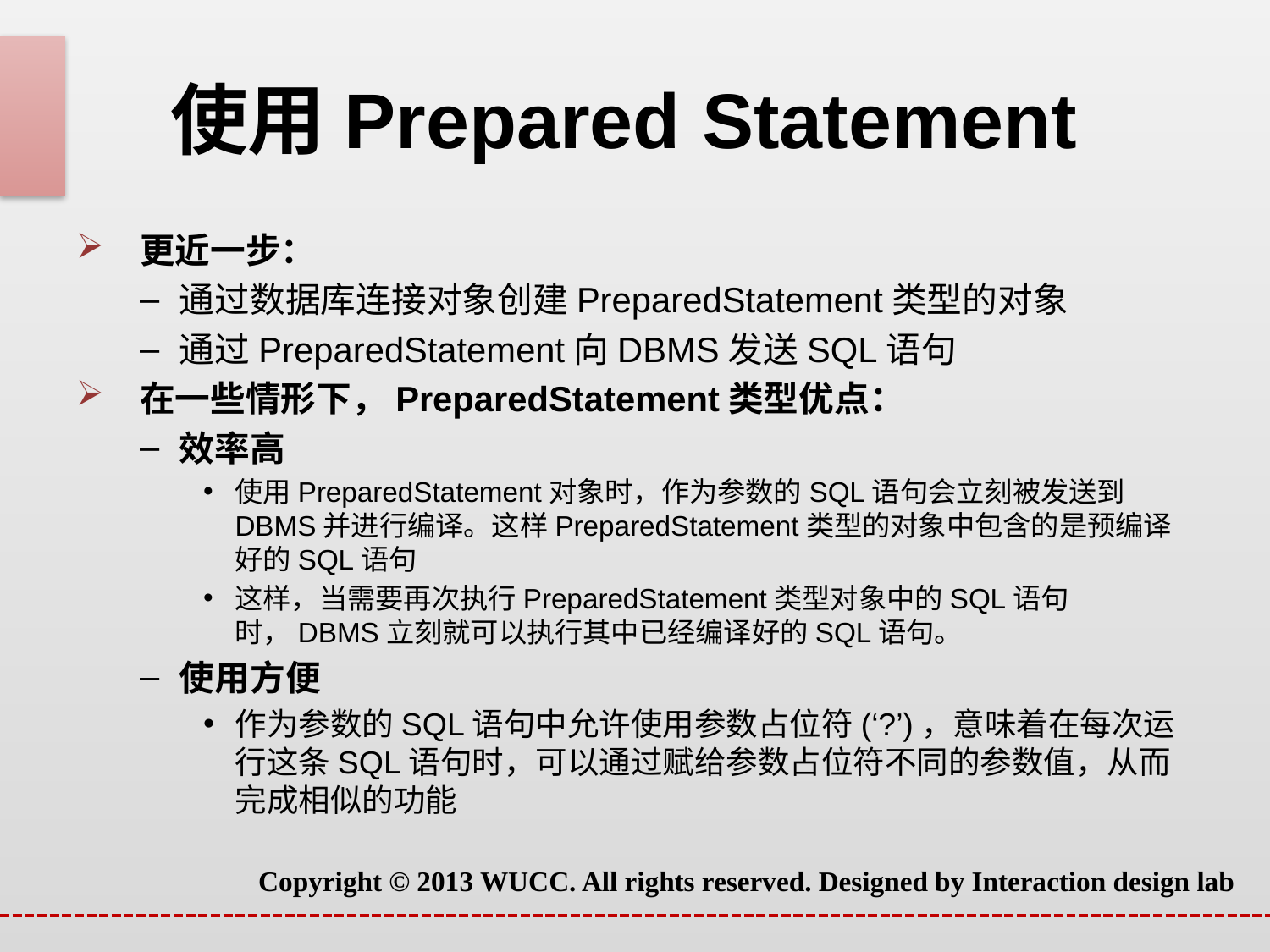

# 使用Prepared Statement
更近一步：
通过数据库连接对象创建PreparedStatement类型的对象
通过PreparedStatement向DBMS发送SQL语句
在一些情形下，PreparedStatement类型优点：
效率高
使用PreparedStatement对象时，作为参数的SQL语句会立刻被发送到DBMS并进行编译。这样PreparedStatement类型的对象中包含的是预编译好的SQL语句
这样，当需要再次执行PreparedStatement类型对象中的SQL语句时，DBMS立刻就可以执行其中已经编译好的SQL语句。
使用方便
作为参数的SQL语句中允许使用参数占位符(‘?’)，意味着在每次运行这条SQL语句时，可以通过赋给参数占位符不同的参数值，从而完成相似的功能